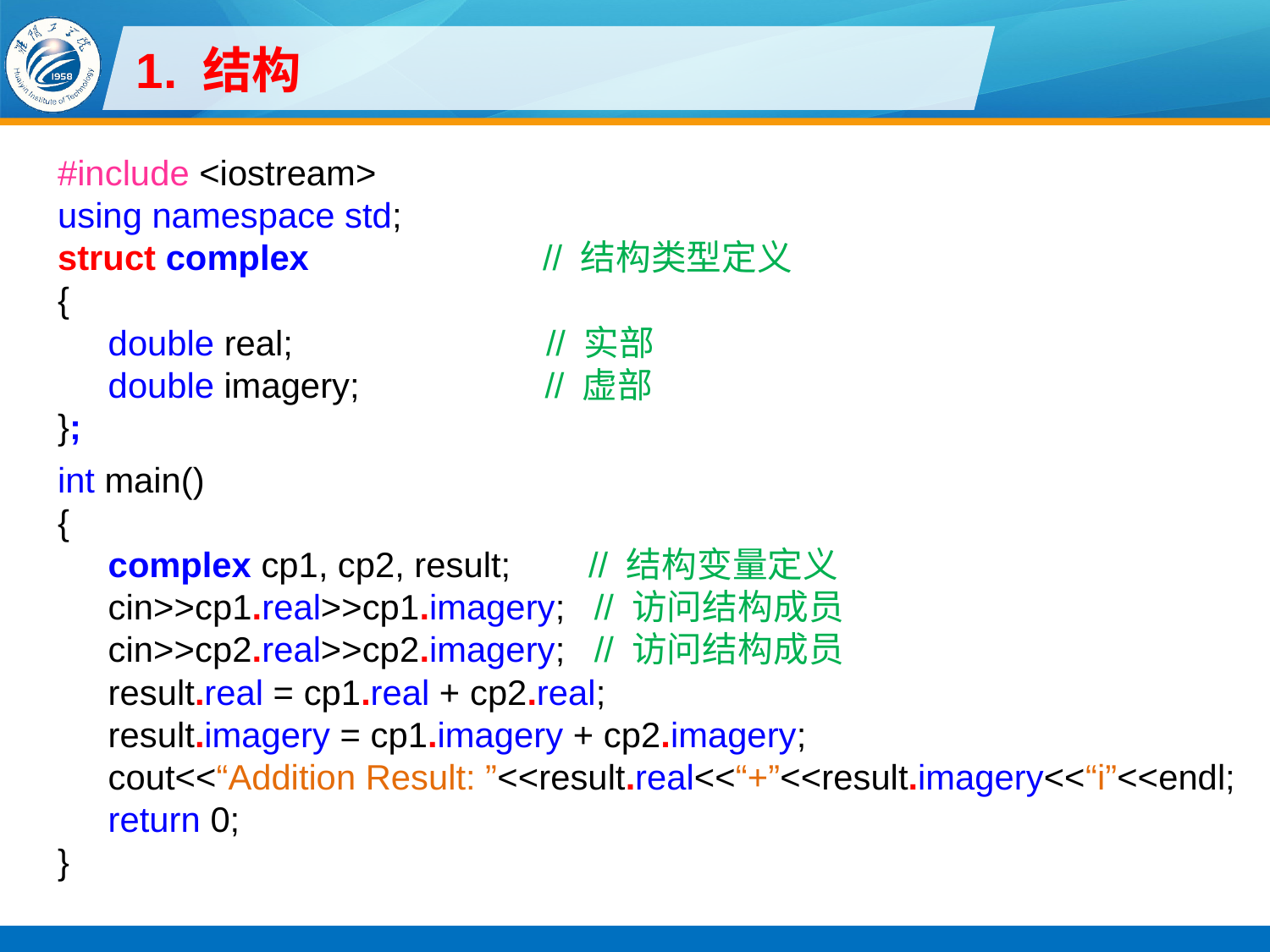

# 1. 结构
#include <iostream>
using namespace std;
struct complex                        // 结构类型定义
{
double real;                          // 实部
double imagery;                   // 虚部
};
int main()
{
complex cp1, cp2, result;        // 结构变量定义
cin>>cp1.real>>cp1.imagery;   // 访问结构成员
cin>>cp2.real>>cp2.imagery;   // 访问结构成员
result.real = cp1.real + cp2.real;
result.imagery = cp1.imagery + cp2.imagery;
cout<<“Addition Result: ”<<result.real<<“+”<<result.imagery<<“i”<<endl;
return 0;
}